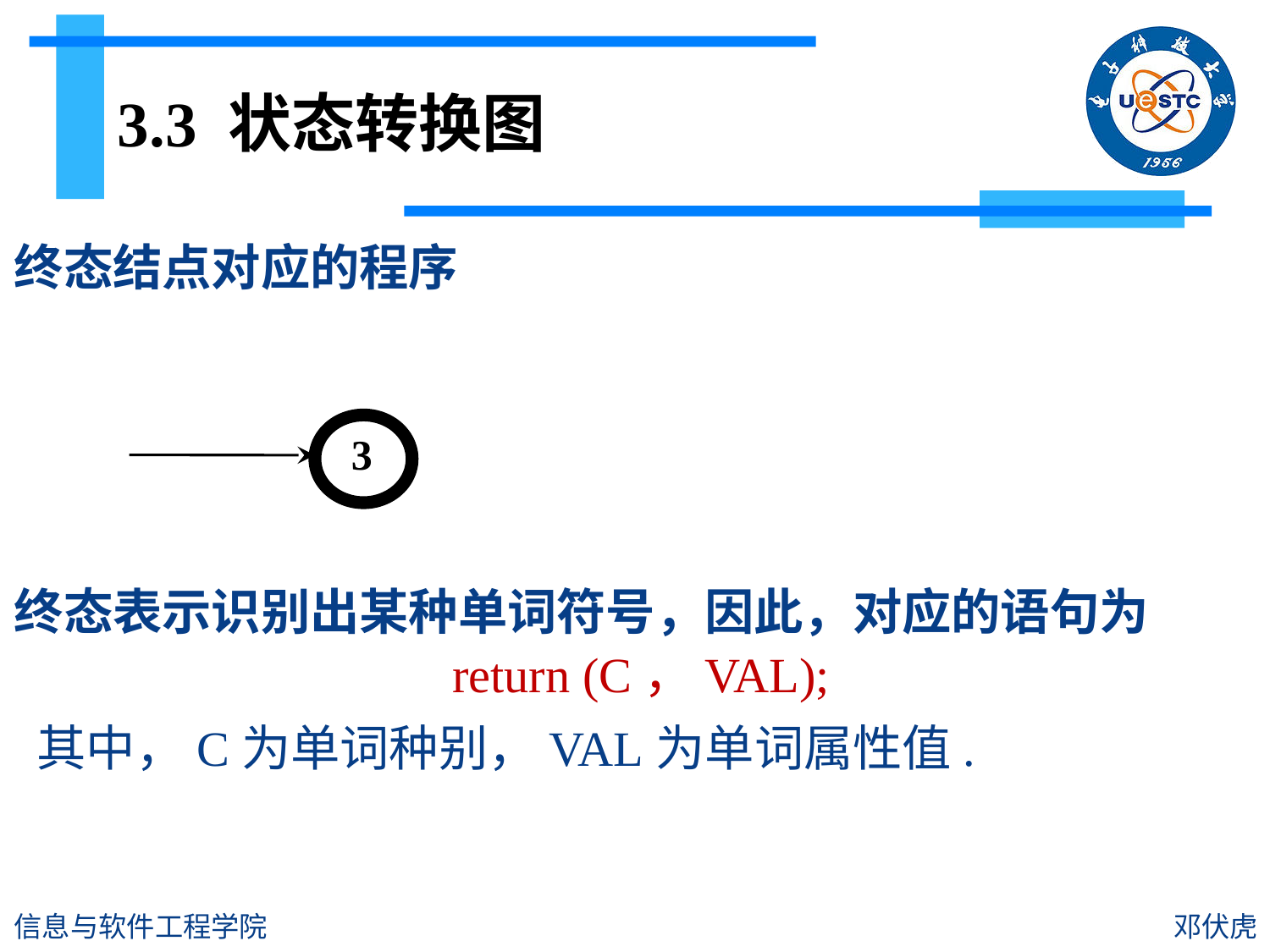

# 3.3 状态转换图
终态结点对应的程序

终态表示识别出某种单词符号，因此，对应的语句为
 return (C，VAL);
 其中，C为单词种别，VAL为单词属性值.
3

20
信息与软件工程学院
邓伏虎